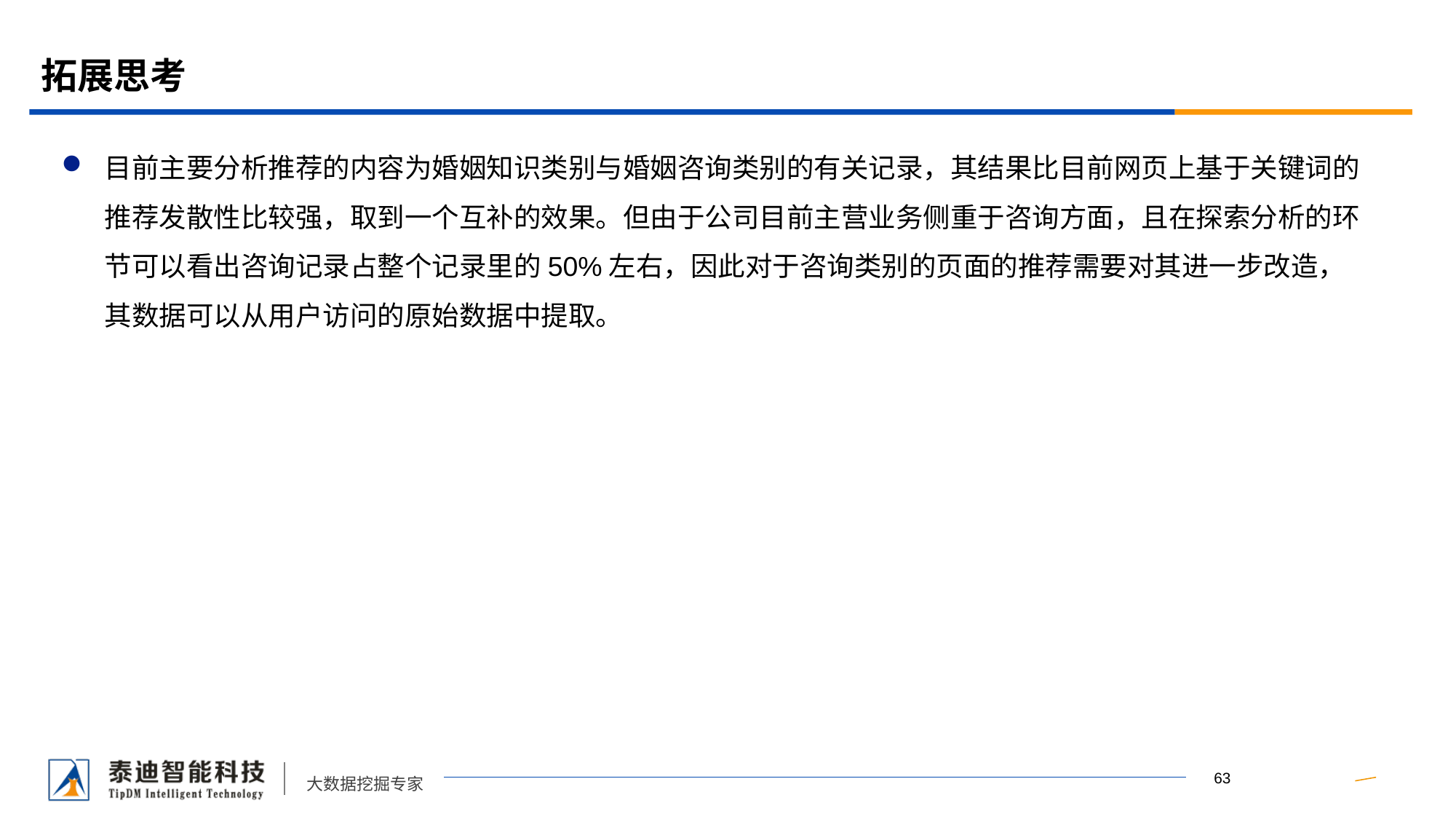

# 拓展思考
目前主要分析推荐的内容为婚姻知识类别与婚姻咨询类别的有关记录，其结果比目前网页上基于关键词的推荐发散性比较强，取到一个互补的效果。但由于公司目前主营业务侧重于咨询方面，且在探索分析的环节可以看出咨询记录占整个记录里的50%左右，因此对于咨询类别的页面的推荐需要对其进一步改造，其数据可以从用户访问的原始数据中提取。